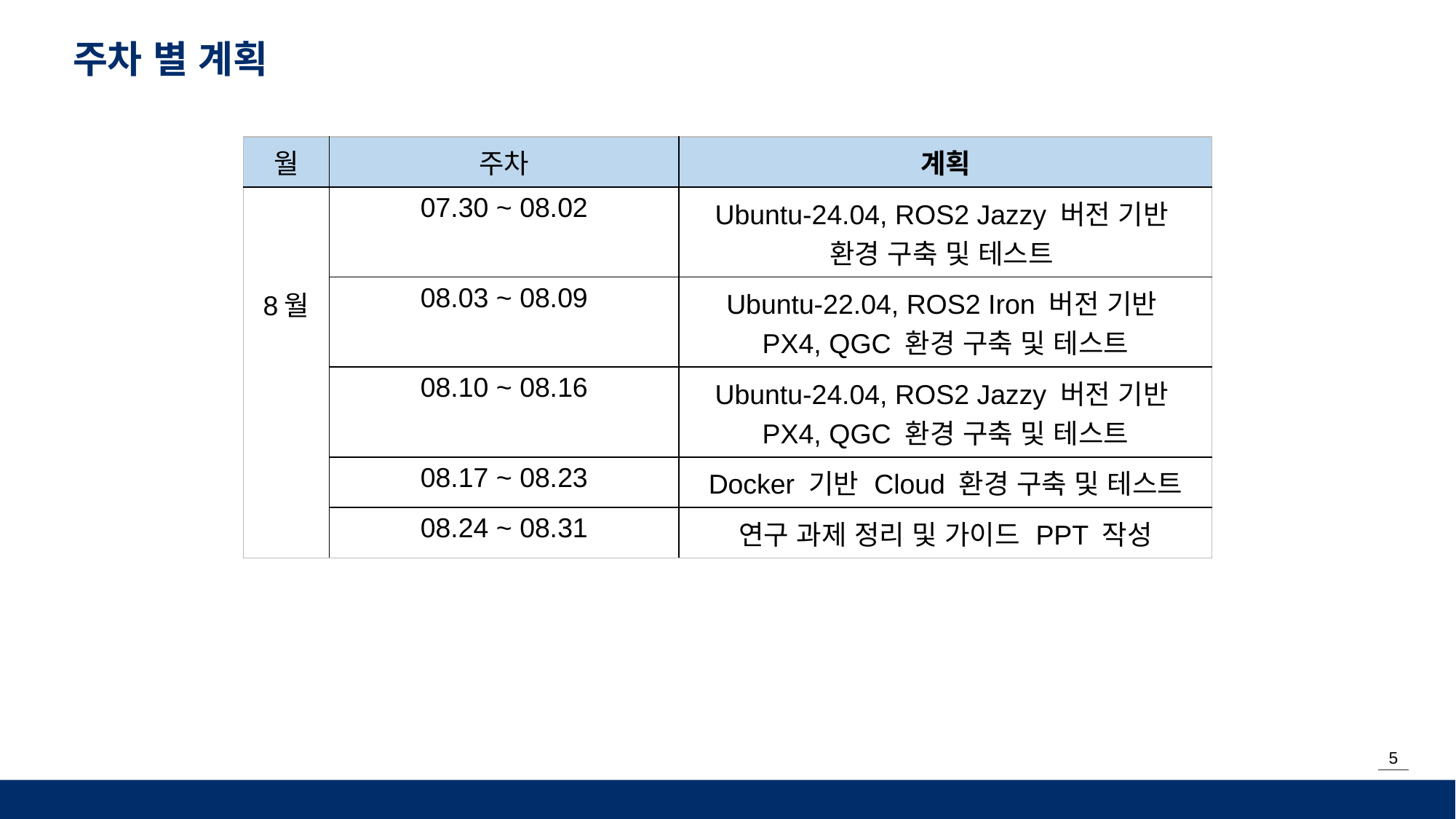

주차 별 계획
| 월 | 주차 | 계획 |
| --- | --- | --- |
| 8월 | 07.30 ~ 08.02 | Ubuntu-24.04, ROS2 Jazzy 버전 기반 환경 구축 및 테스트 |
|  | 08.03 ~ 08.09 | Ubuntu-22.04, ROS2 Iron 버전 기반 PX4, QGC 환경 구축 및 테스트 |
|  | 08.10 ~ 08.16 | Ubuntu-24.04, ROS2 Jazzy 버전 기반 PX4, QGC 환경 구축 및 테스트 |
| 5월 | 08.17 ~ 08.23 | Docker 기반 Cloud 환경 구축 및 테스트 |
|  | 08.24 ~ 08.31 | 연구 과제 정리 및 가이드 PPT 작성 |